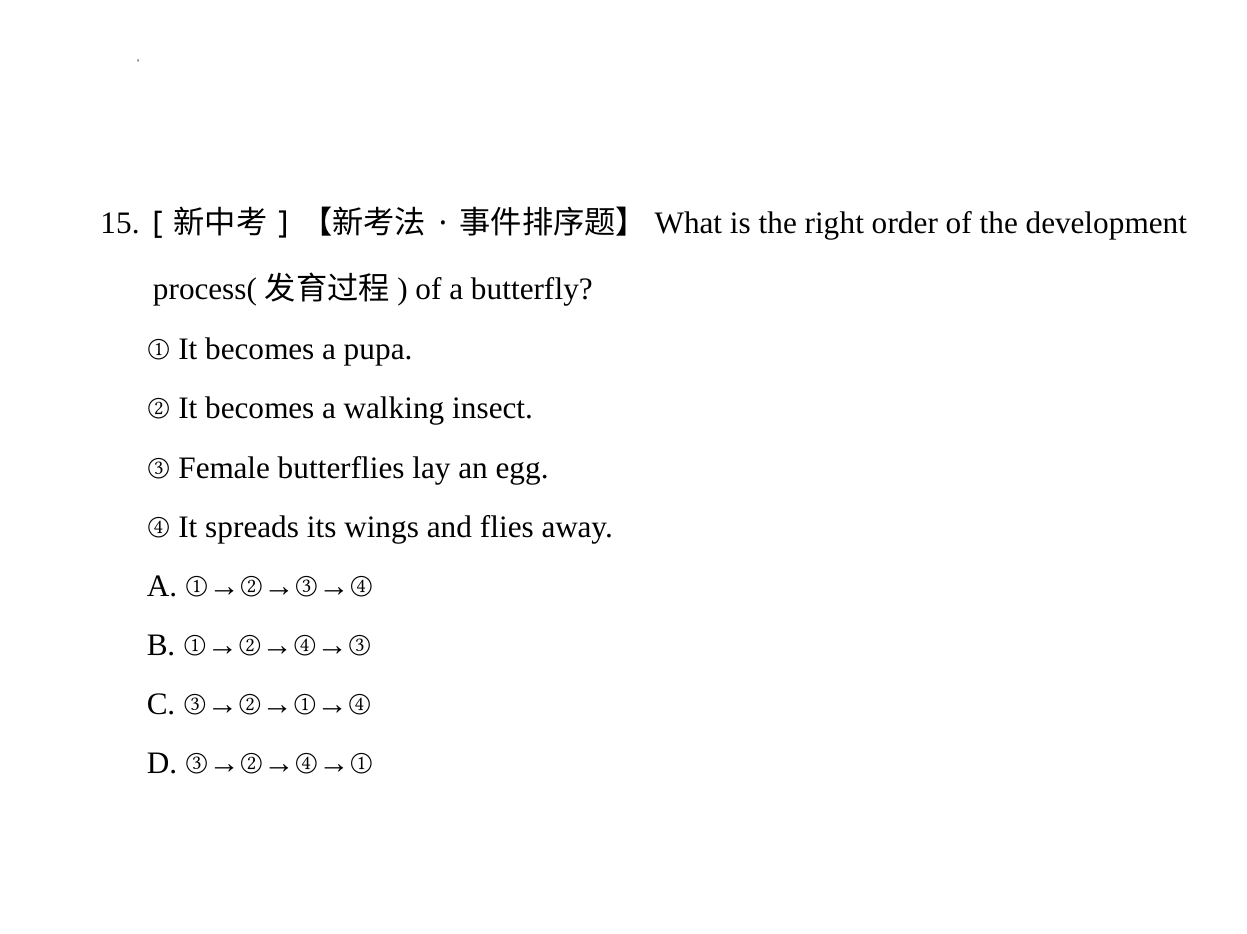

15. [新中考]【新考法·事件排序题】What is the right order of the development
     process(发育过程) of a butterfly?
      ① It becomes a pupa.
      ② It becomes a walking insect.
      ③ Female butterflies lay an egg.
      ④ It spreads its wings and flies away.
      A. ①→②→③→④
      B. ①→②→④→③
      C. ③→②→①→④
      D. ③→②→④→①